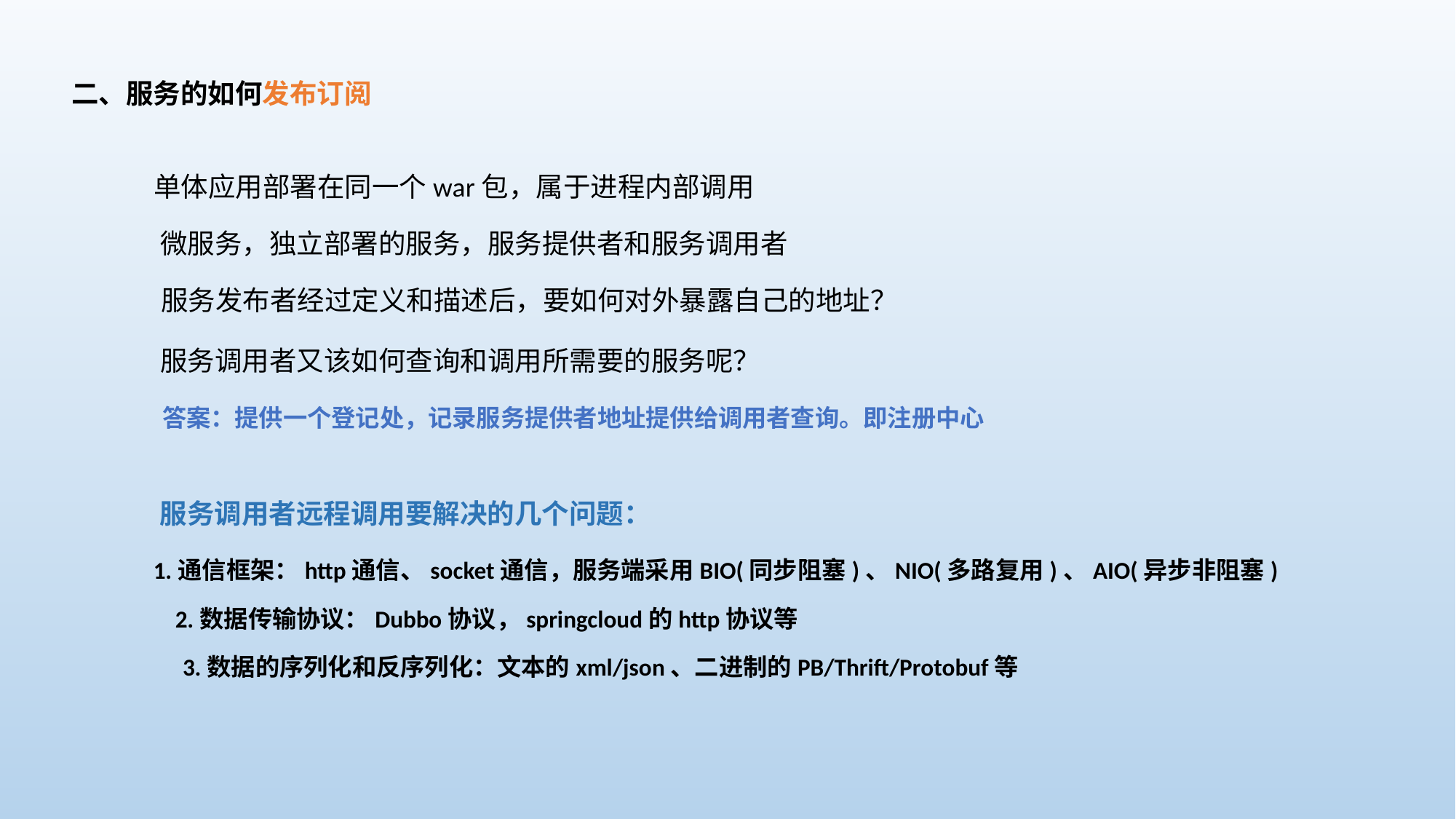

二、服务的如何发布订阅
单体应用部署在同一个war包，属于进程内部调用
微服务，独立部署的服务，服务提供者和服务调用者
服务发布者经过定义和描述后，要如何对外暴露自己的地址？
服务调用者又该如何查询和调用所需要的服务呢？
答案：提供一个登记处，记录服务提供者地址提供给调用者查询。即注册中心
服务调用者远程调用要解决的几个问题：
1.通信框架：http通信、socket通信，服务端采用BIO(同步阻塞)、NIO(多路复用)、AIO(异步非阻塞)
2.数据传输协议：Dubbo协议，springcloud的http协议等
3.数据的序列化和反序列化：文本的xml/json、二进制的PB/Thrift/Protobuf等